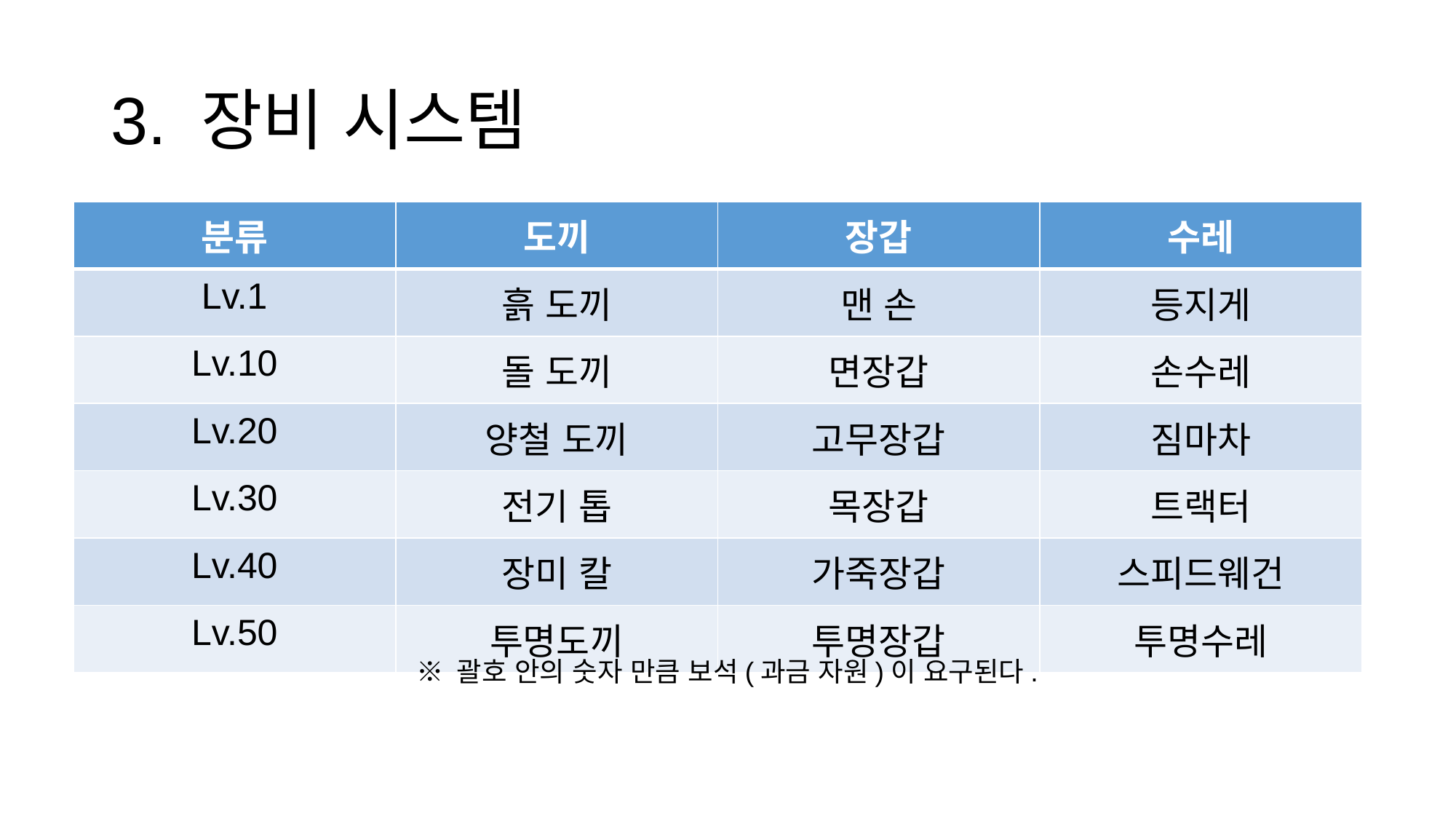

# 3. 장비 시스템
| 분류 | 도끼 | 장갑 | 수레 |
| --- | --- | --- | --- |
| Lv.1 | 흙 도끼 | 맨 손 | 등지게 |
| Lv.10 | 돌 도끼 | 면장갑 | 손수레 |
| Lv.20 | 양철 도끼 | 고무장갑 | 짐마차 |
| Lv.30 | 전기 톱 | 목장갑 | 트랙터 |
| Lv.40 | 장미 칼 | 가죽장갑 | 스피드웨건 |
| Lv.50 | 투명도끼 | 투명장갑 | 투명수레 |
※ 괄호 안의 숫자 만큼 보석(과금 자원)이 요구된다.